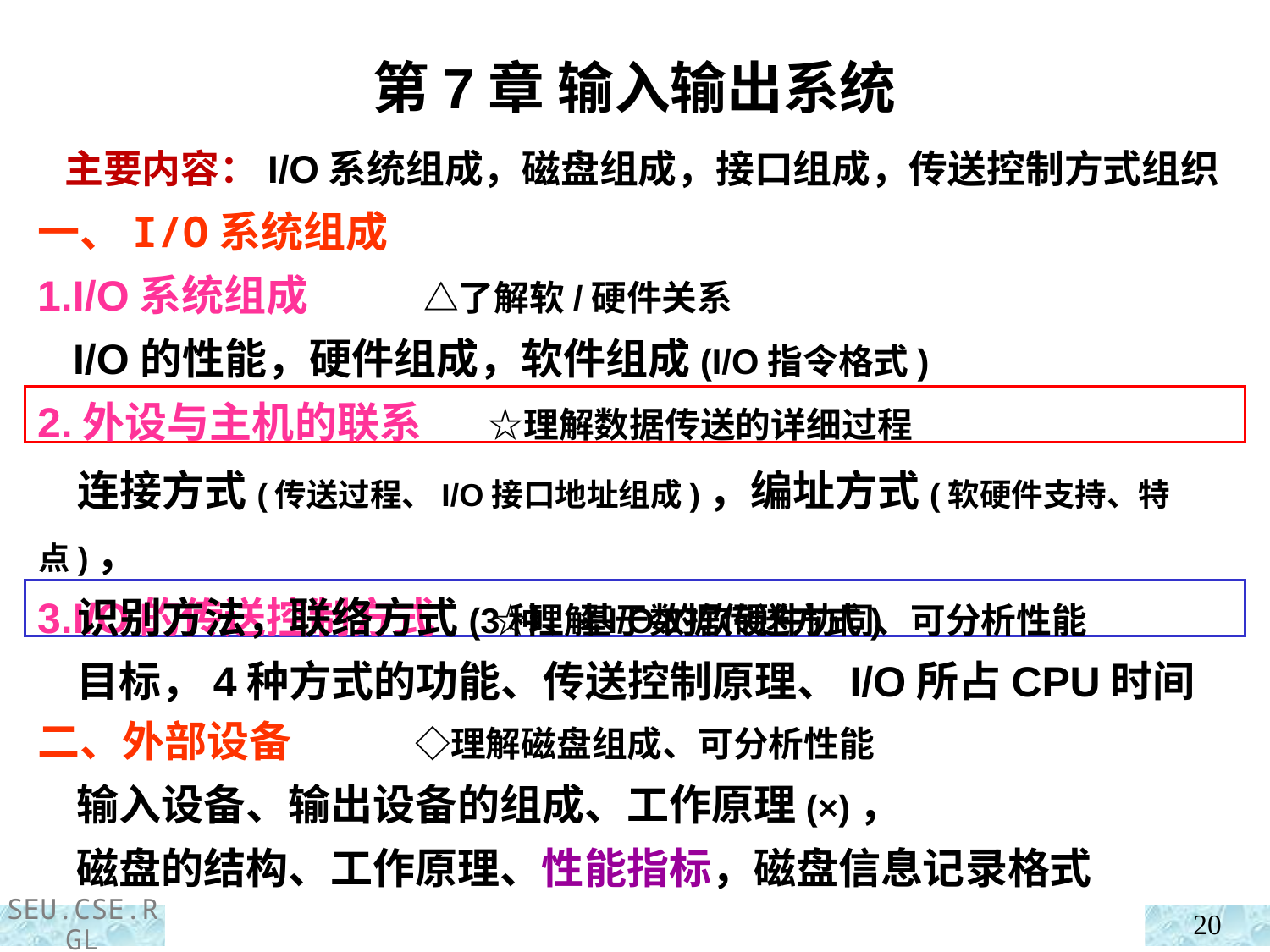

第7章 输入输出系统
  主要内容：I/O系统组成，磁盘组成，接口组成，传送控制方式组织
一、I/O系统组成
1.I/O系统组成            △了解软/硬件关系
   I/O的性能，硬件组成，软件组成(I/O指令格式)
2.外设与主机的联系       ☆理解数据传送的详细过程

3.I/O的传送控制方式      ☆理解I/O的软硬件协同、可分析性能

   连接方式(传送过程、I/O接口地址组成)，编址方式(软硬件支持、特点)，
   识别方法，联络方式(3种、基于数据传送方式)

   目标，4种方式的功能、传送控制原理、I/O所占CPU时间
二、外部设备             ◇理解磁盘组成、可分析性能
   输入设备、输出设备的组成、工作原理(×)，
   磁盘的结构、工作原理、性能指标，磁盘信息记录格式
20